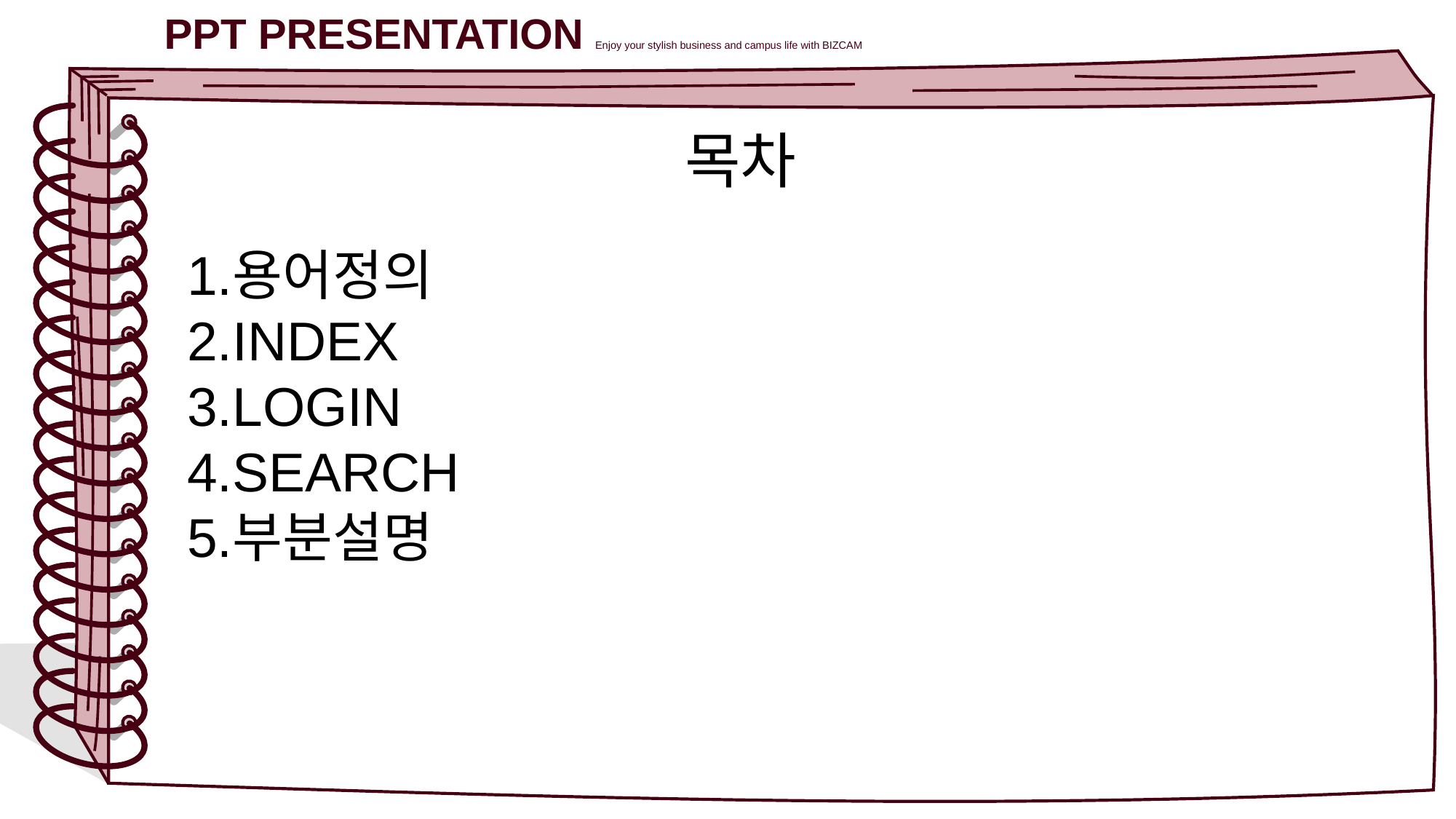

PPT PRESENTATION Enjoy your stylish business and campus life with BIZCAM

목차
용어정의
INDEX
LOGIN
SEARCH
부분설명